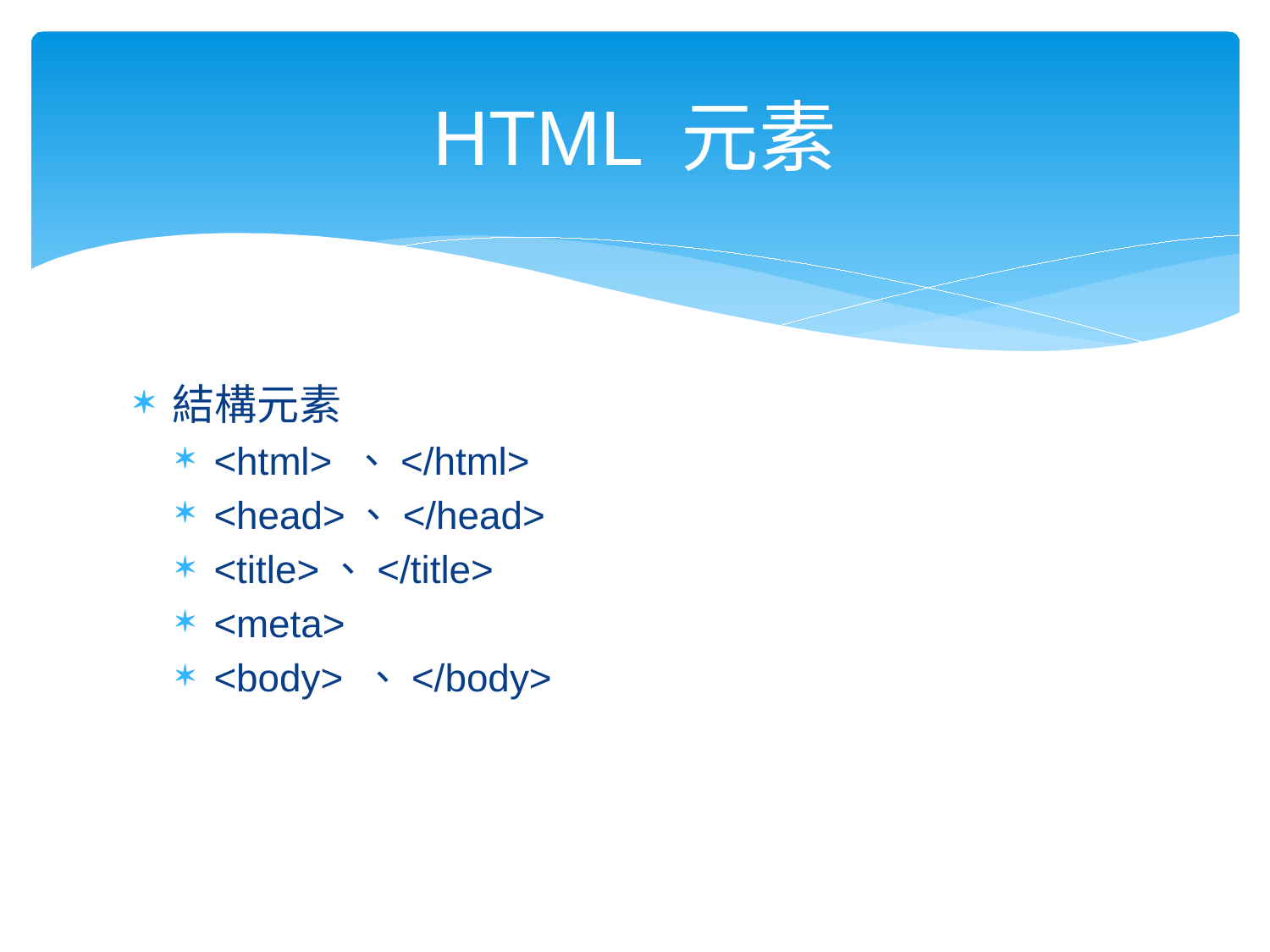

# HTML 元素
結構元素
<html> 、</html>
<head>、</head>
<title>、</title>
<meta>
<body> 、</body>